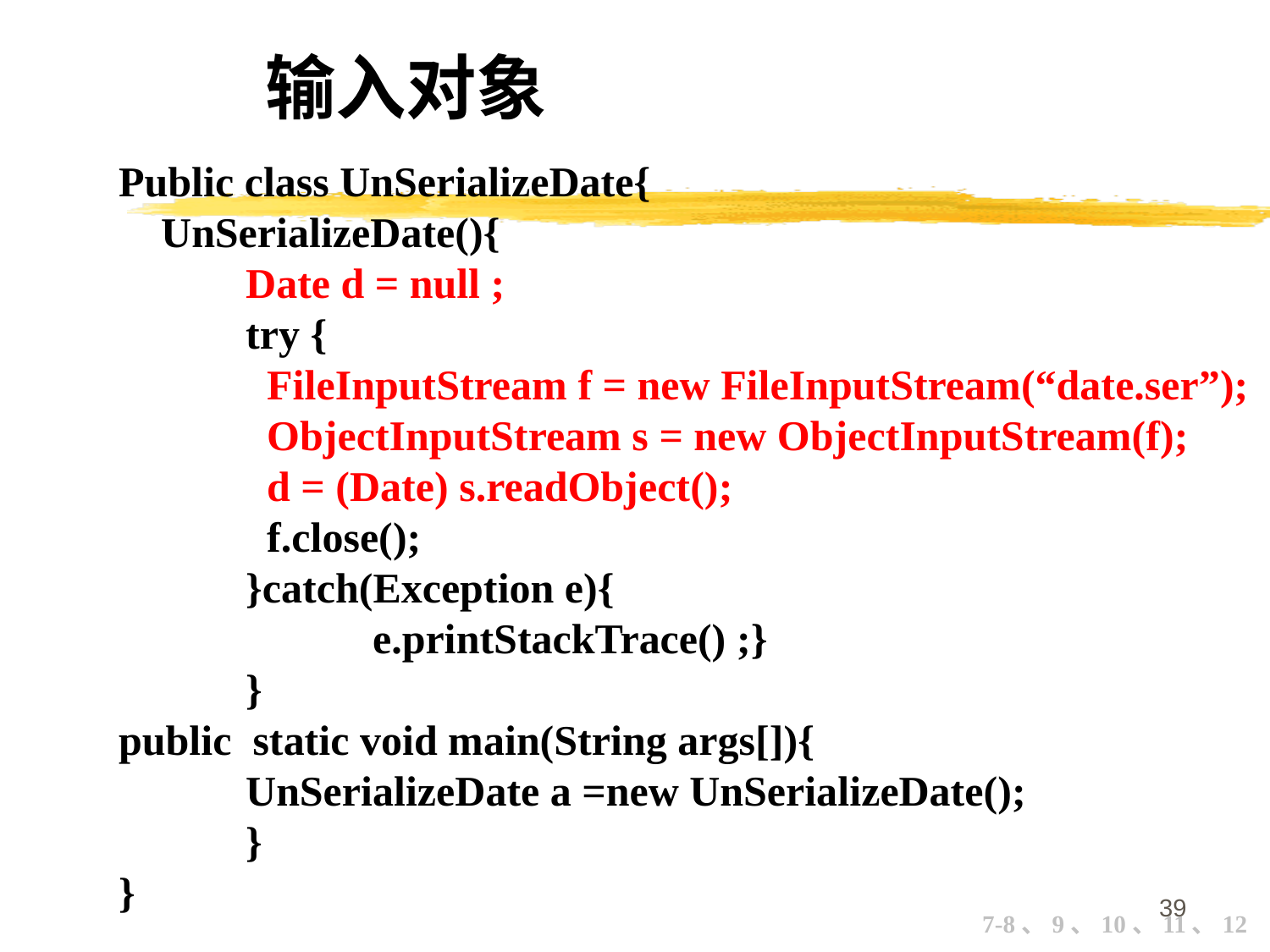

输入对象
Public class UnSerializeDate{
    UnSerializeDate(){
	Date d = null ;
	try {
	  FileInputStream f = new FileInputStream(“date.ser”);
	  ObjectInputStream s = new ObjectInputStream(f);
	  d = (Date) s.readObject();
	  f.close();
	}catch(Exception e){
		e.printStackTrace() ;}
	}
public  static void main(String args[]){
	UnSerializeDate a =new UnSerializeDate();
	}
}
39
7-8、9、10、11、12